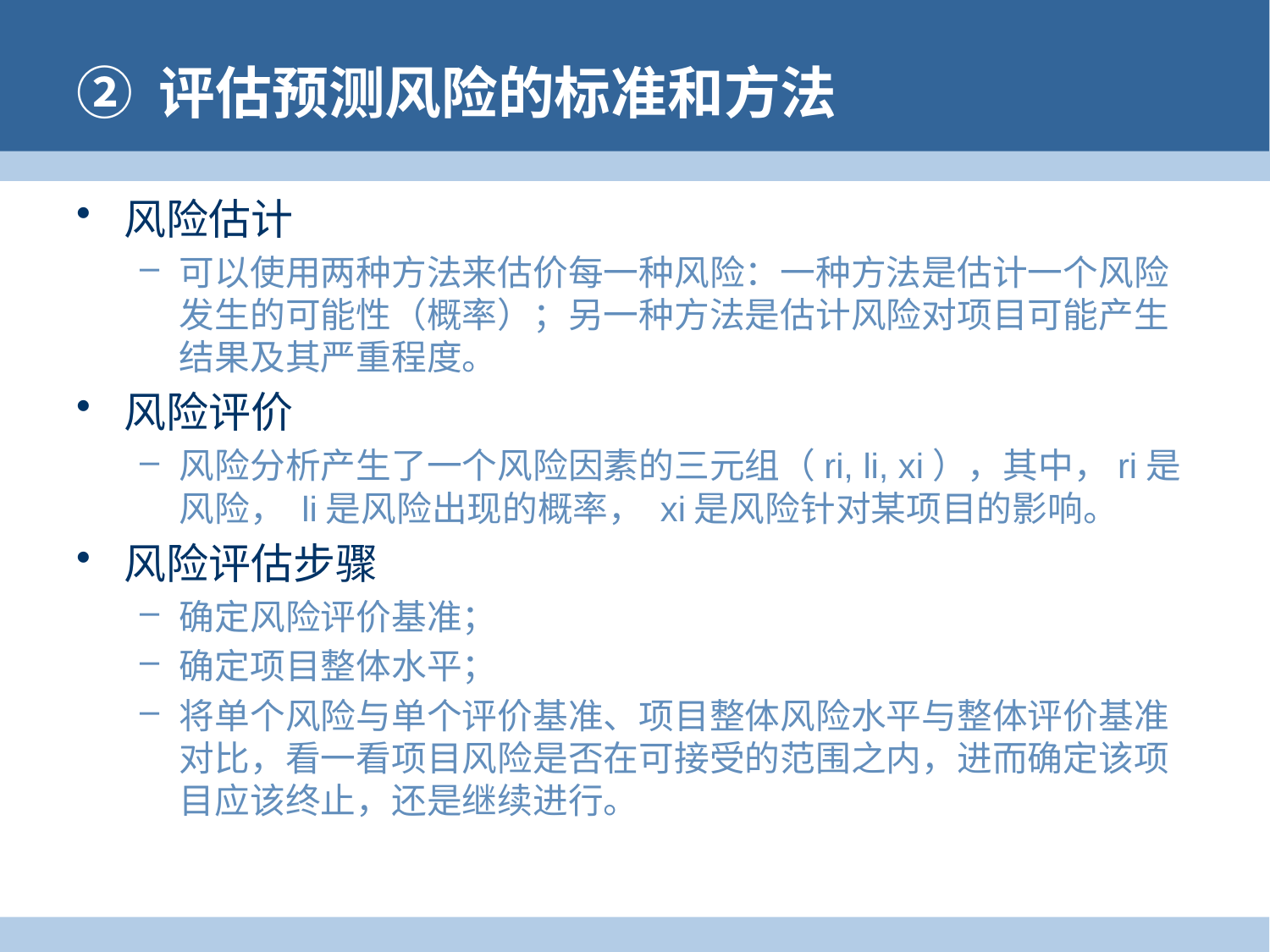

# ② 评估预测风险的标准和方法
风险估计
可以使用两种方法来估价每一种风险：一种方法是估计一个风险发生的可能性（概率）；另一种方法是估计风险对项目可能产生结果及其严重程度。
风险评价
风险分析产生了一个风险因素的三元组（ri, li, xi），其中，ri是风险， li是风险出现的概率， xi是风险针对某项目的影响。
风险评估步骤
确定风险评价基准；
确定项目整体水平；
将单个风险与单个评价基准、项目整体风险水平与整体评价基准对比，看一看项目风险是否在可接受的范围之内，进而确定该项目应该终止，还是继续进行。